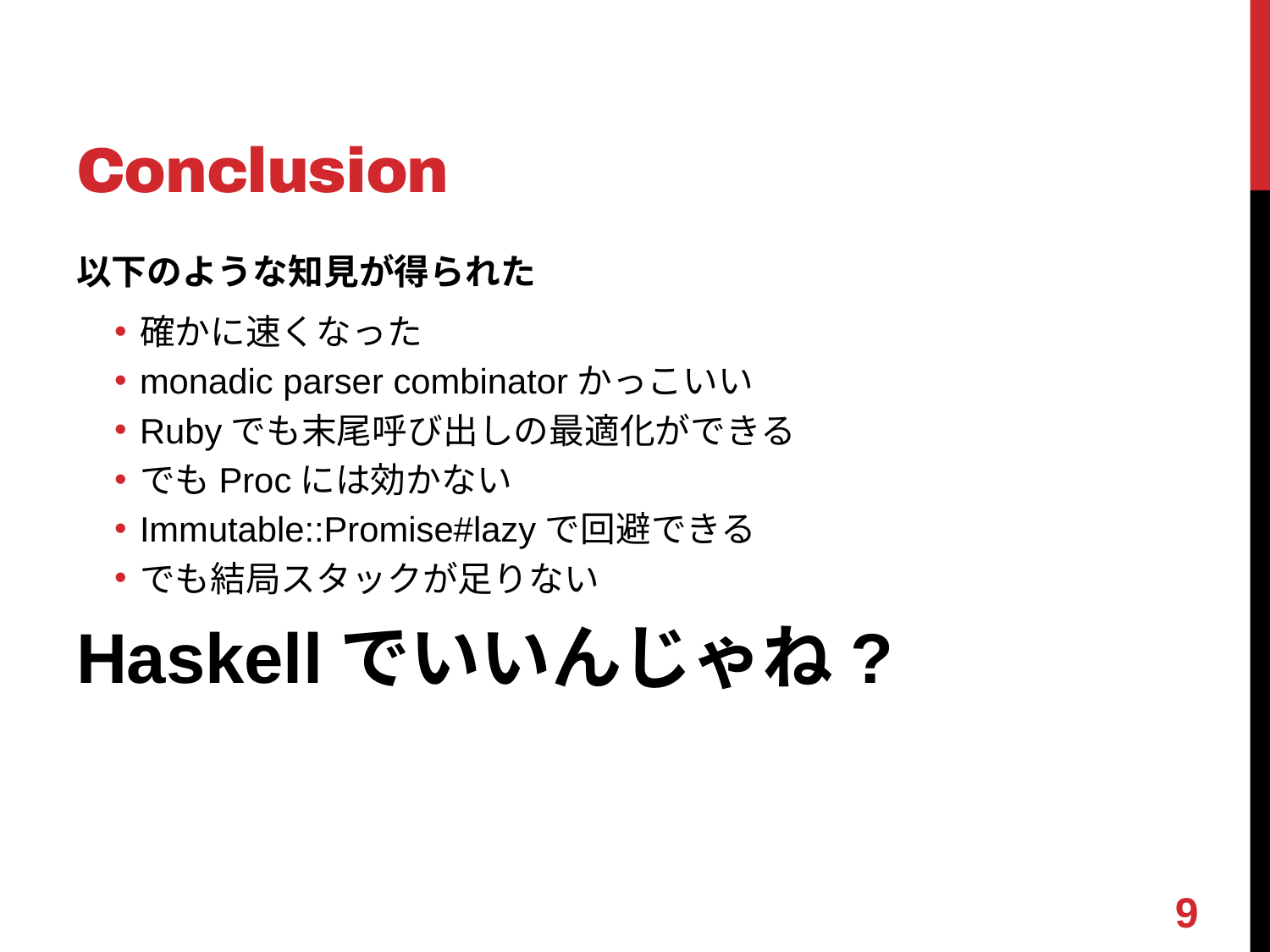

# Conclusion
以下のような知見が得られた
確かに速くなった
monadic parser combinatorかっこいい
Rubyでも末尾呼び出しの最適化ができる
でもProcには効かない
Immutable::Promise#lazyで回避できる
でも結局スタックが足りない
Haskellでいいんじゃね?
9